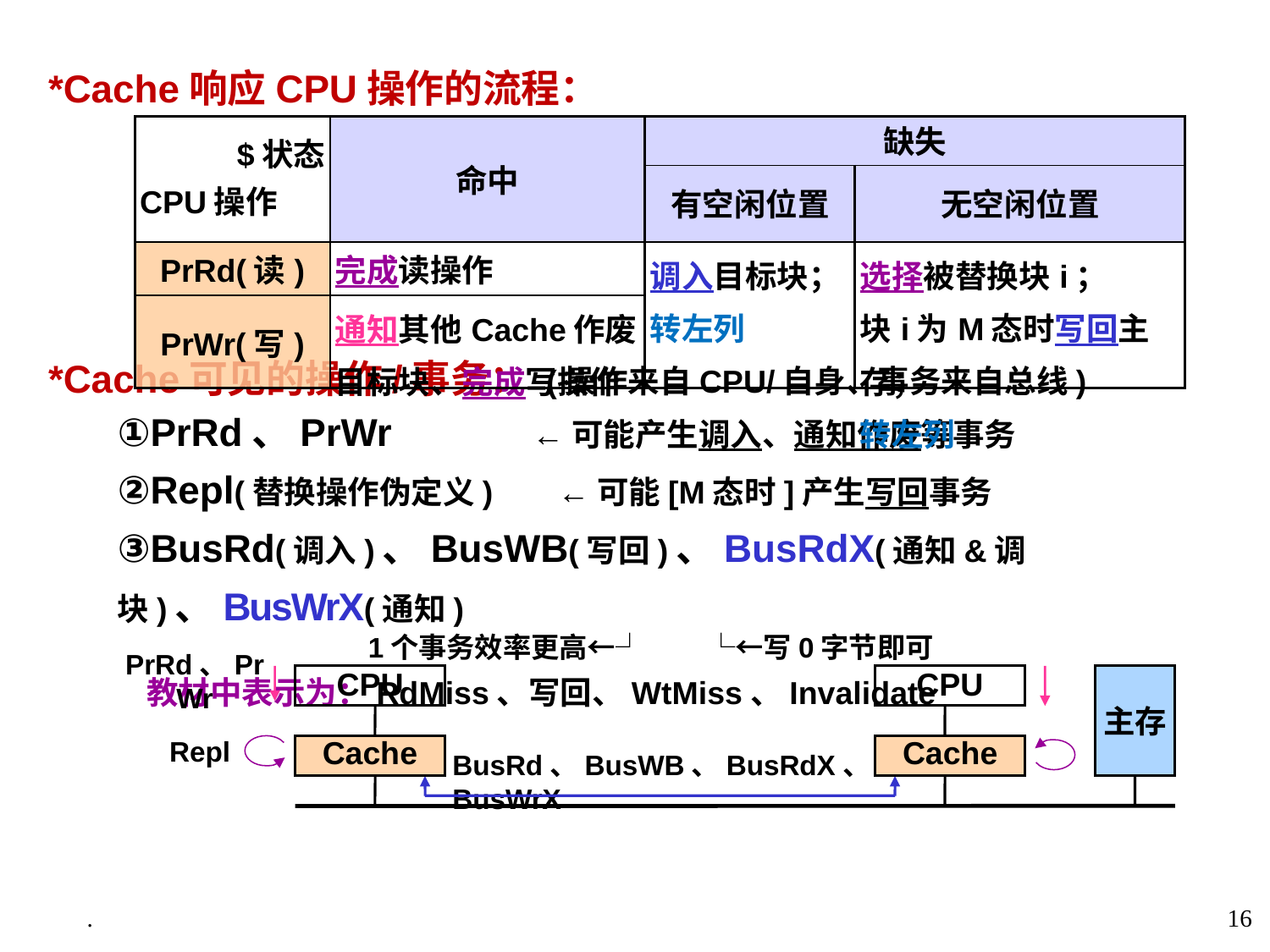

*Cache响应CPU操作的流程：

 *Cache可见的操作/事务： (操作来自CPU/自身、事务来自总线)
| $状态 CPU操作 | 命中 | 缺失 |  |
| --- | --- | --- | --- |
|  |  | 有空闲位置 | 无空闲位置 |
| PrRd(读) | 完成读操作 | 调入目标块； 转左列 | 选择被替换块i； 块i为M态时写回主存； 转左列 |
| PrWr(写) | 通知其他Cache作废目标块、完成写操作 |  |  |
①PrRd、PrWr             ←可能产生调入、通知作废等事务
②Repl(替换操作伪定义)      ←可能[M态时]产生写回事务
③BusRd(调入)、BusWB(写回)、BusRdX(通知&调块)、BusWrX(通知)
                                1个事务效率更高←┘          └←写0字节即可
   教材中表示为：RdMiss、写回、WtMiss、Invalidate
CPU
CPU
主存

Cache
Cache

PrRd、PrWr

Repl

BusRd、BusWB、BusRdX、BusWrX

.
16